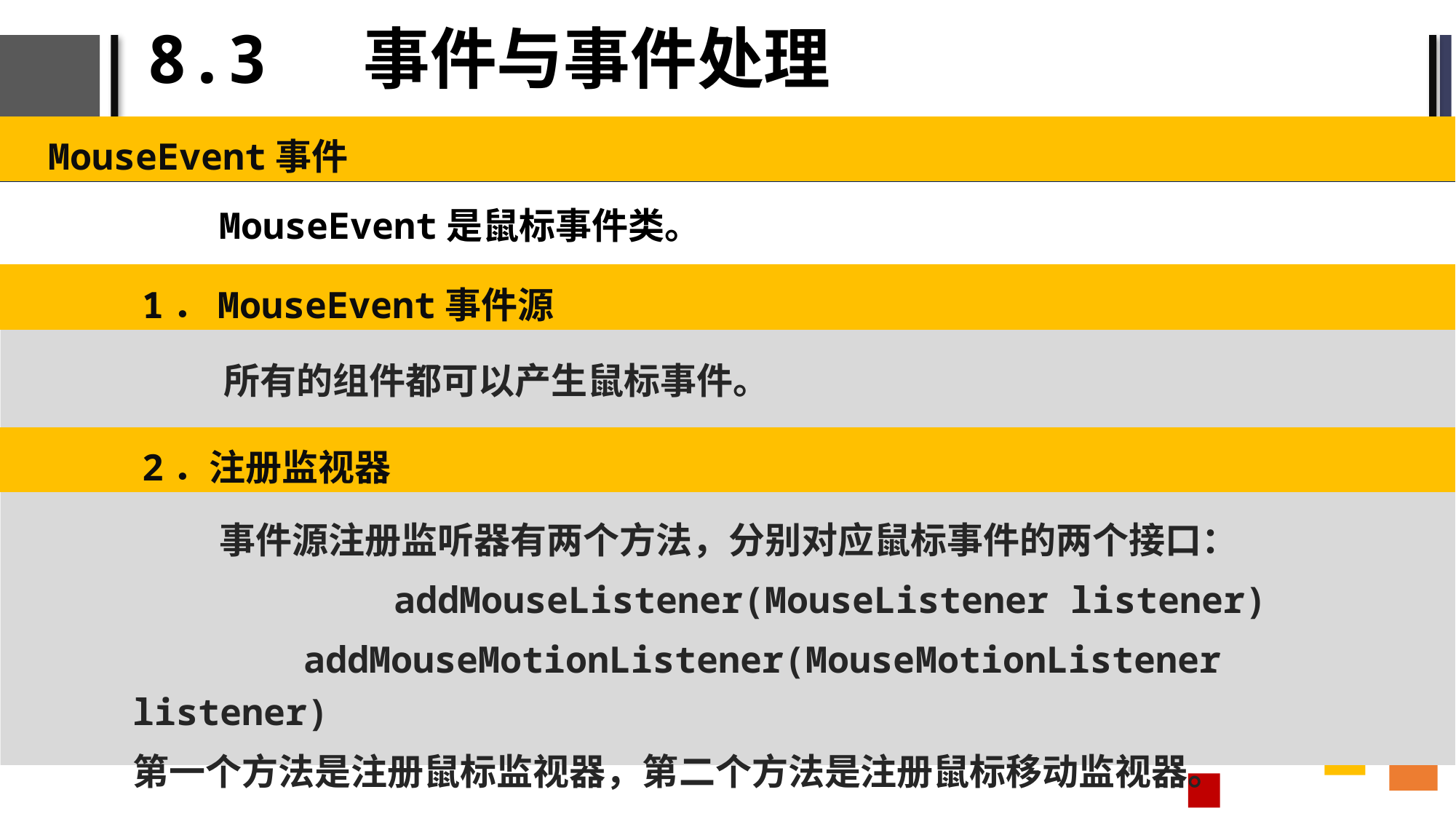

# 8.3  事件与事件处理

MouseEvent事件

MouseEvent是鼠标事件类。

1．MouseEvent事件源

所有的组件都可以产生鼠标事件。

2．注册监视器
事件源注册监听器有两个方法，分别对应鼠标事件的两个接口：
        addMouseListener(MouseListener listener)
addMouseMotionListener(MouseMotionListener listener)
第一个方法是注册鼠标监视器，第二个方法是注册鼠标移动监视器。